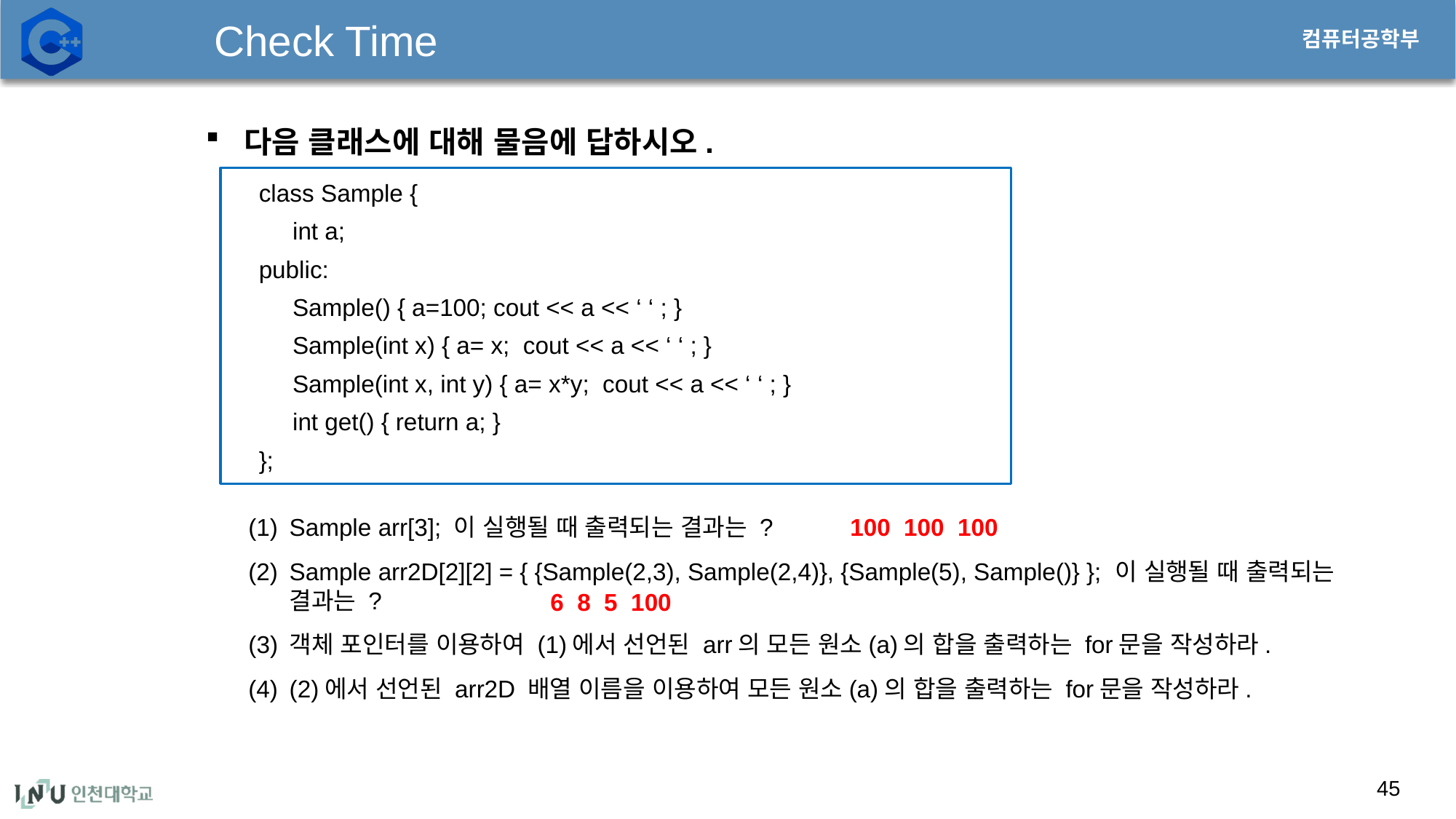

# Check Time
다음 클래스에 대해 물음에 답하시오.
class Sample {
     int a;
public:
     Sample() { a=100; cout << a << ‘ ‘ ; }
     Sample(int x) { a= x;  cout << a << ‘ ‘ ; }
     Sample(int x, int y) { a= x*y;  cout << a << ‘ ‘ ; }
     int get() { return a; }
};
45

Sample arr[3]; 이 실행될 때 출력되는 결과는 ?
Sample arr2D[2][2] = { {Sample(2,3), Sample(2,4)}, {Sample(5), Sample()} }; 이 실행될 때 출력되는 결과는 ?
객체 포인터를 이용하여 (1)에서 선언된 arr의 모든 원소(a)의 합을 출력하는 for문을 작성하라.
(2)에서 선언된 arr2D 배열 이름을 이용하여 모든 원소(a)의 합을 출력하는 for문을 작성하라.
100  100  100
6  8  5  100